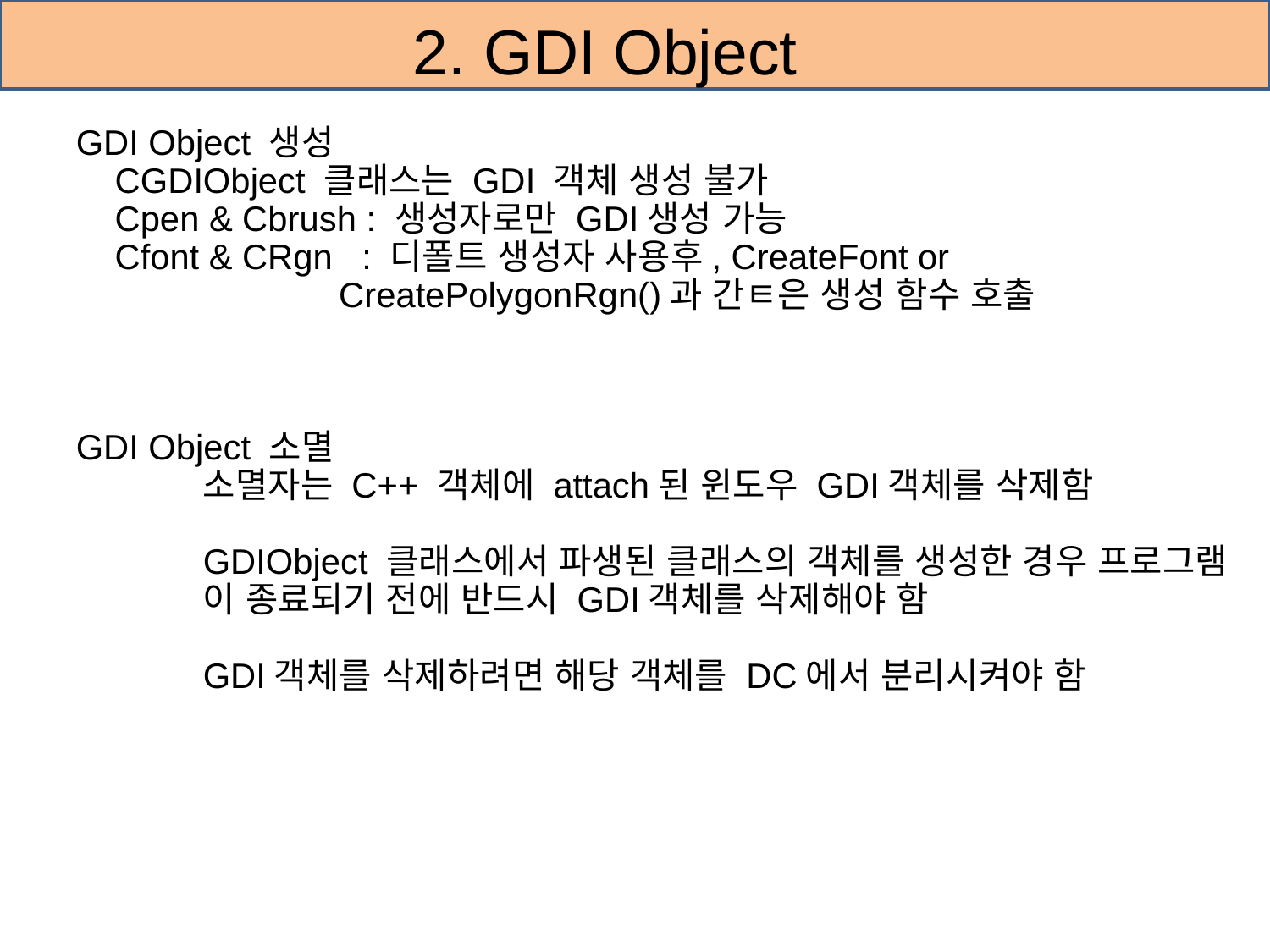

# 2. GDI Object
GDI Object 생성
    CGDIObject 클래스는 GDI 객체 생성 불가
    Cpen & Cbrush : 생성자로만 GDI생성 가능
    Cfont & CRgn   : 디폴트 생성자 사용후, CreateFont or
                           CreatePolygonRgn()과 간ㅌ은 생성 함수 호출

GDI Object 소멸
	소멸자는 C++ 객체에 attach된 윈도우 GDI객체를 삭제함

	GDIObject 클래스에서 파생된 클래스의 객체를 생성한 경우 프로그램
	이 종료되기 전에 반드시 GDI객체를 삭제해야 함

	GDI객체를 삭제하려면 해당 객체를 DC에서 분리시켜야 함